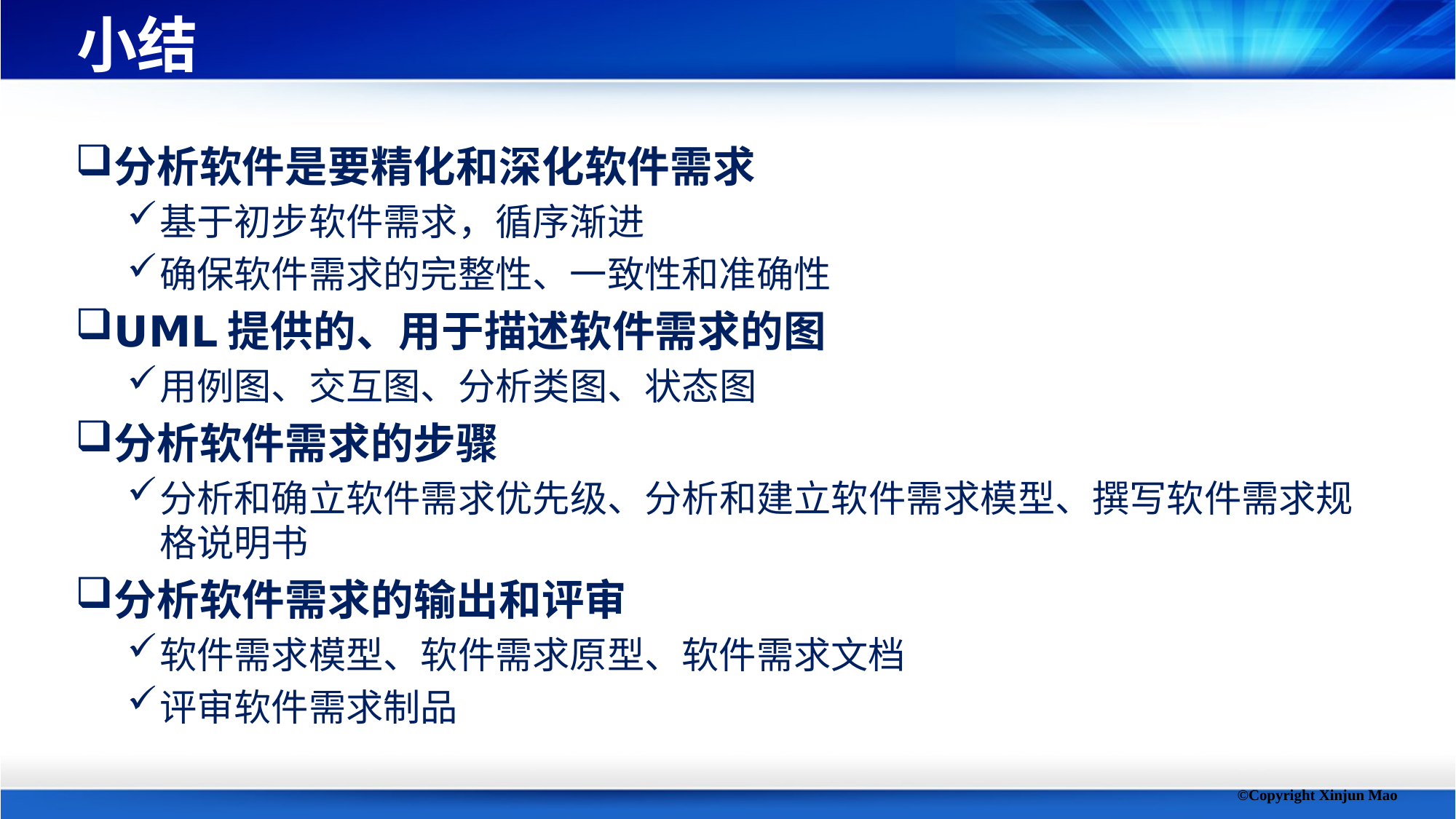

# 小结
分析软件是要精化和深化软件需求
基于初步软件需求，循序渐进
确保软件需求的完整性、一致性和准确性
UML提供的、用于描述软件需求的图
用例图、交互图、分析类图、状态图
分析软件需求的步骤
分析和确立软件需求优先级、分析和建立软件需求模型、撰写软件需求规格说明书
分析软件需求的输出和评审
软件需求模型、软件需求原型、软件需求文档
评审软件需求制品
©Copyright Xinjun Mao
94